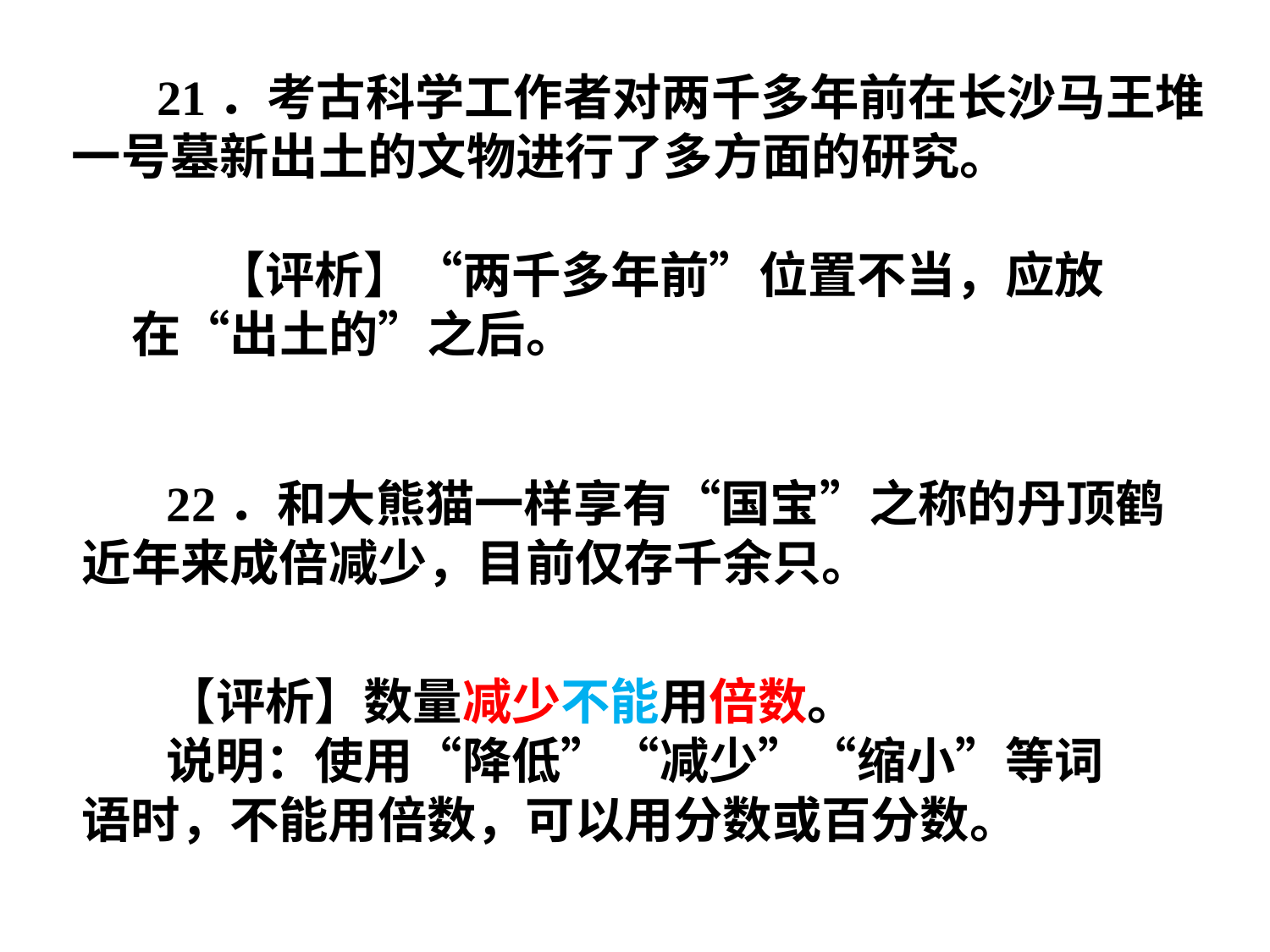

21．考古科学工作者对两千多年前在长沙马王堆一号墓新出土的文物进行了多方面的研究。
【评析】“两千多年前”位置不当，应放在“出土的”之后。
22．和大熊猫一样享有“国宝”之称的丹顶鹤近年来成倍减少，目前仅存千余只。
【评析】数量减少不能用倍数。
说明：使用“降低”“减少”“缩小”等词语时，不能用倍数，可以用分数或百分数。